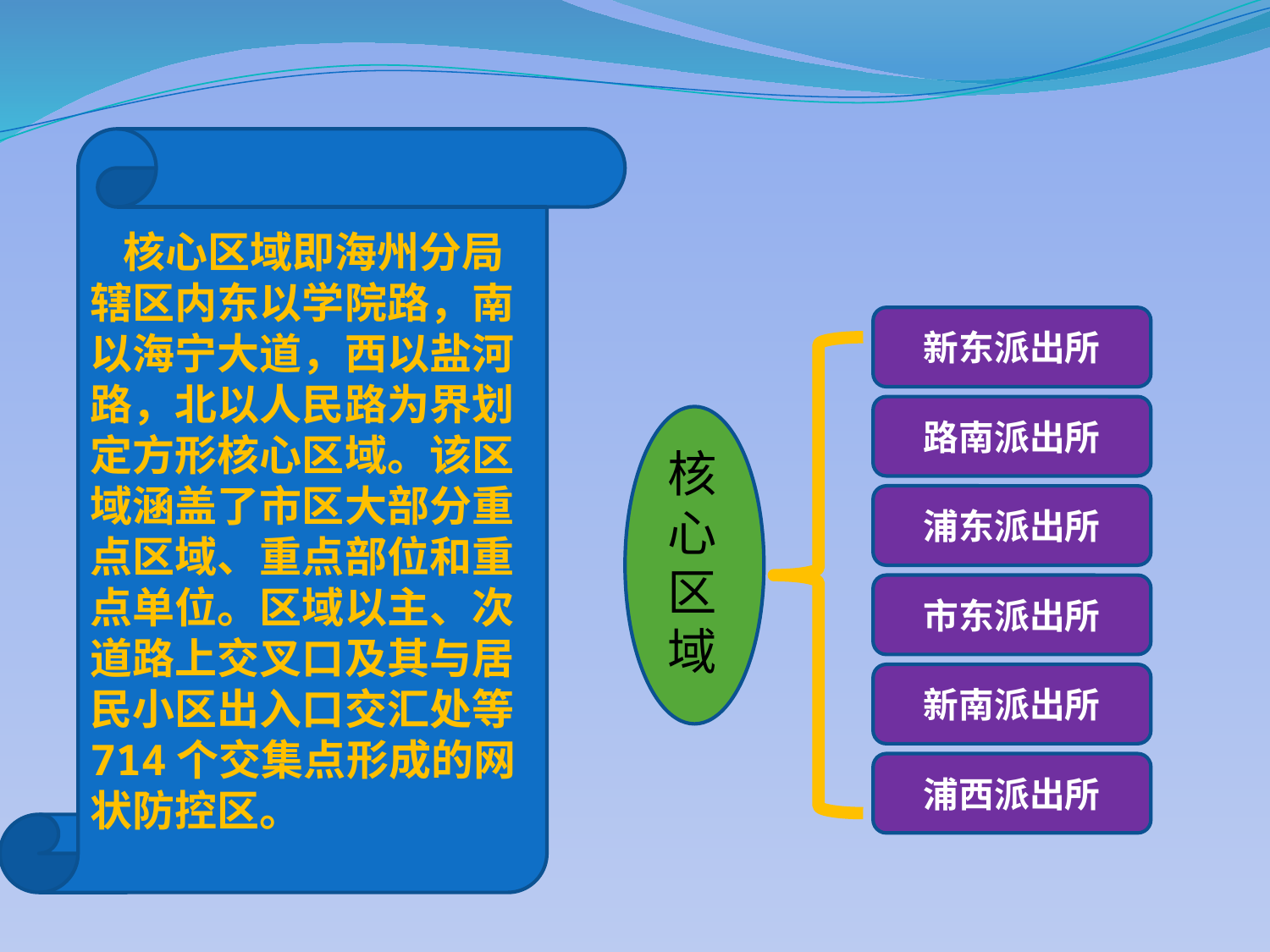

核心区域即海州分局辖区内东以学院路，南以海宁大道，西以盐河路，北以人民路为界划定方形核心区域。该区域涵盖了市区大部分重点区域、重点部位和重点单位。区域以主、次道路上交叉口及其与居民小区出入口交汇处等714个交集点形成的网状防控区。

新东派出所

路南派出所

核心区域
浦东派出所
市东派出所
新南派出所
浦西派出所